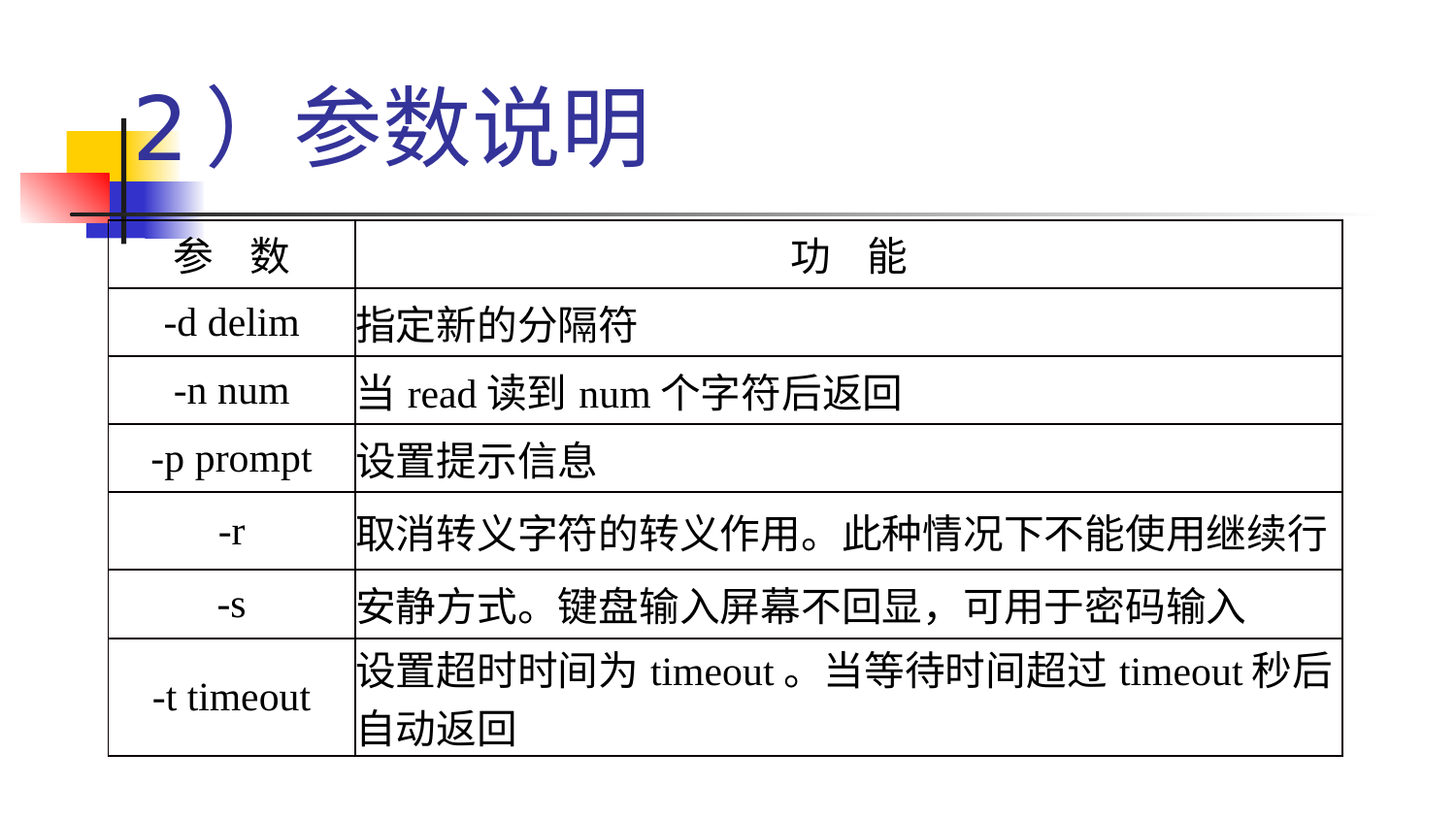

# 2）参数说明
| 参 数 | 功 能 |
| --- | --- |
| -d delim | 指定新的分隔符 |
| -n num | 当read读到num个字符后返回 |
| -p prompt | 设置提示信息 |
| -r | 取消转义字符的转义作用。此种情况下不能使用继续行 |
| -s | 安静方式。键盘输入屏幕不回显，可用于密码输入 |
| -t timeout | 设置超时时间为timeout。当等待时间超过timeout秒后自动返回 |